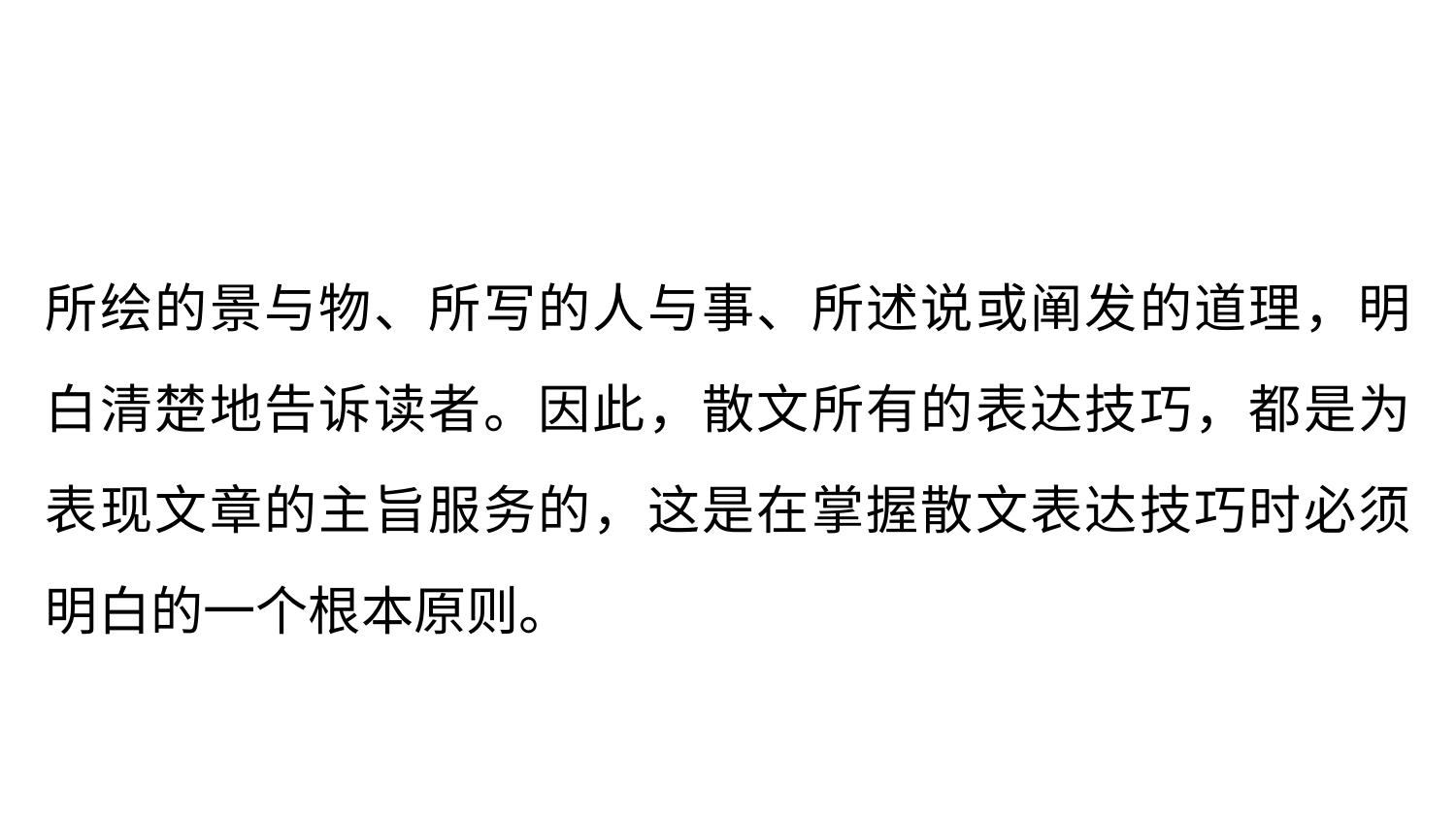

所绘的景与物、所写的人与事、所述说或阐发的道理，明白清楚地告诉读者。因此，散文所有的表达技巧，都是为表现文章的主旨服务的，这是在掌握散文表达技巧时必须明白的一个根本原则。